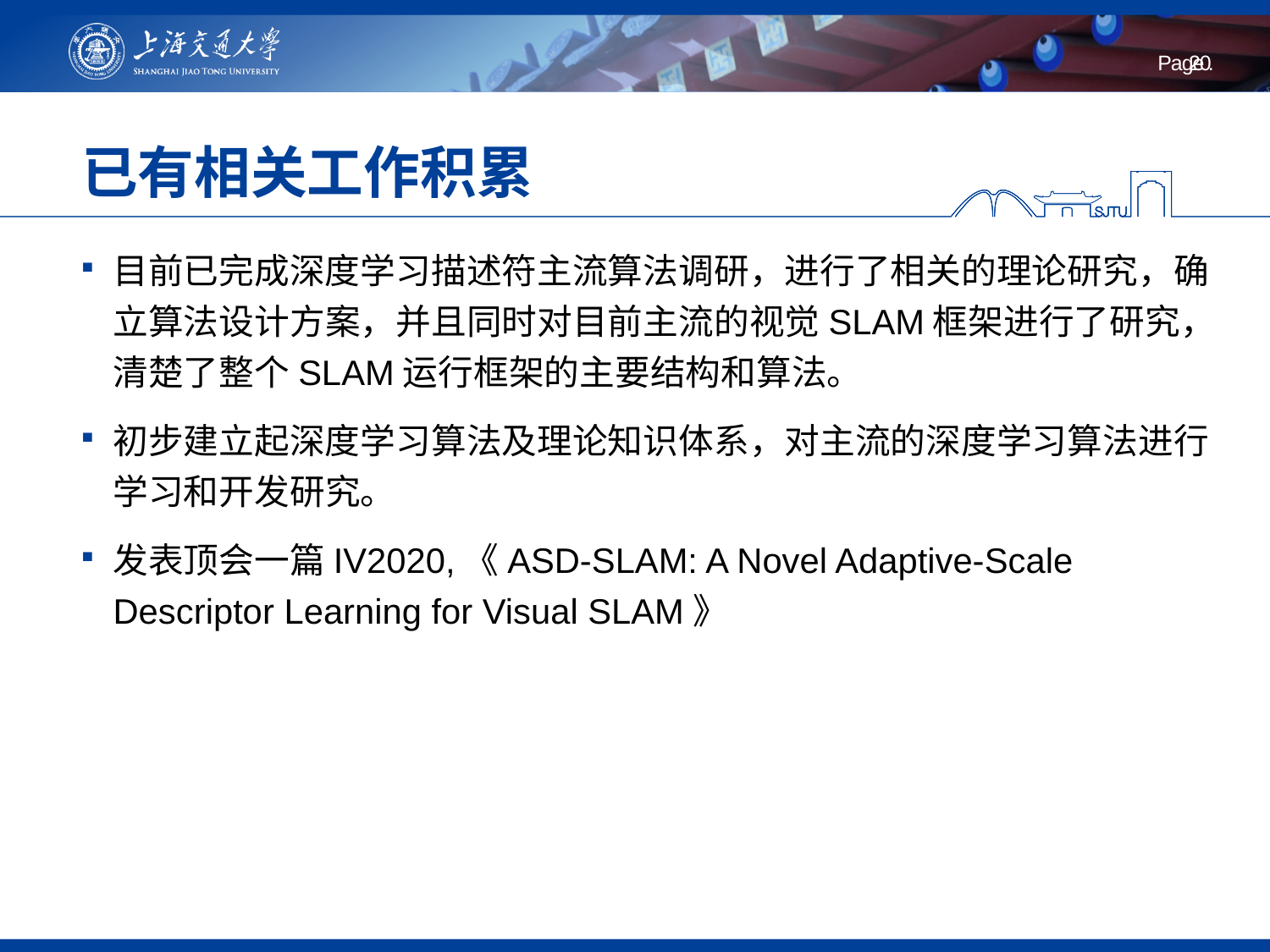

# 已有相关工作积累
目前已完成深度学习描述符主流算法调研，进行了相关的理论研究，确立算法设计方案，并且同时对目前主流的视觉SLAM框架进行了研究，清楚了整个SLAM运行框架的主要结构和算法。
初步建立起深度学习算法及理论知识体系，对主流的深度学习算法进行学习和开发研究。
发表顶会一篇IV2020,《ASD-SLAM: A Novel Adaptive-Scale Descriptor Learning for Visual SLAM》